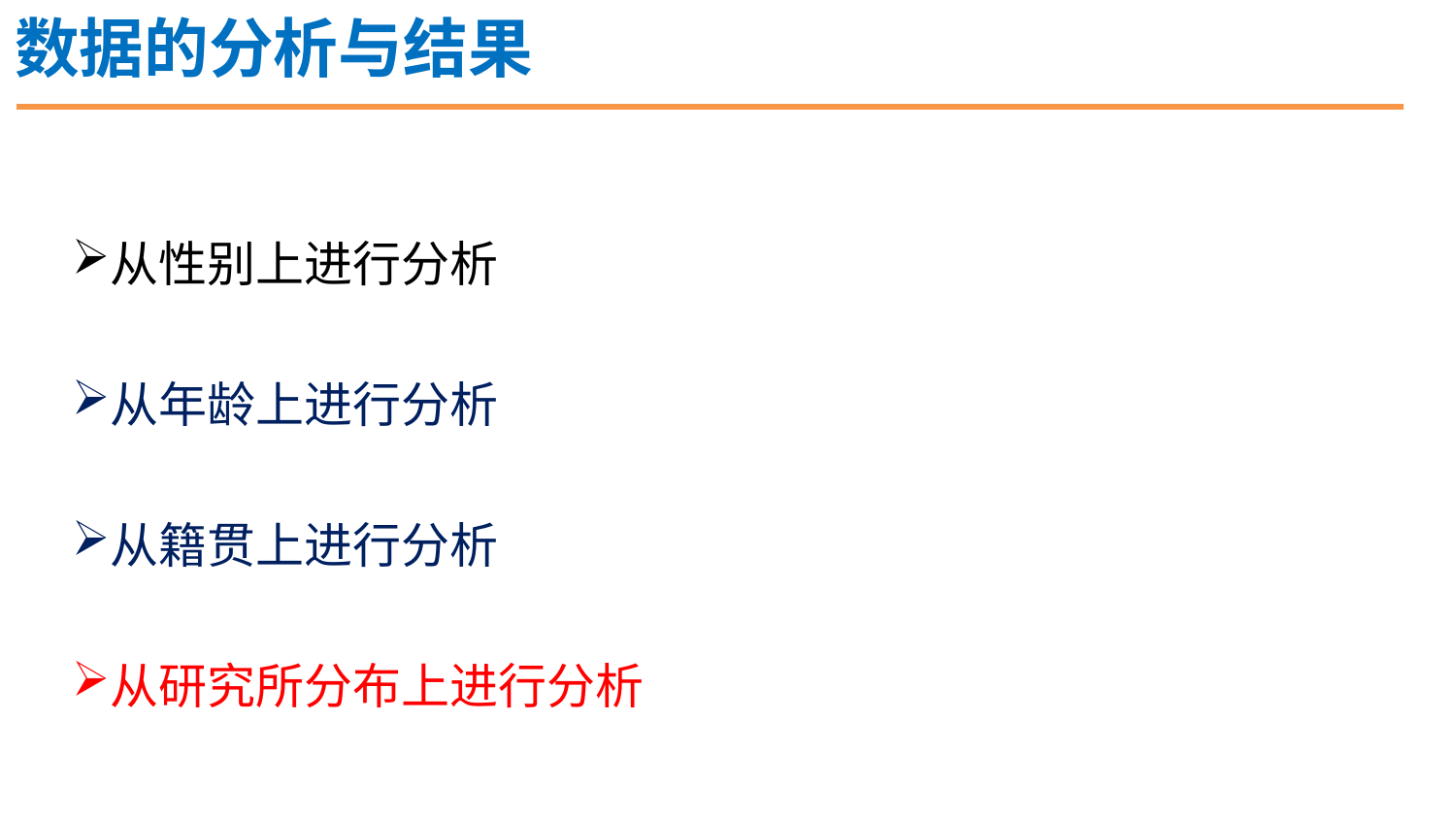

数据的分析与结果
从性别上进行分析

从年龄上进行分析

从籍贯上进行分析

从研究所分布上进行分析